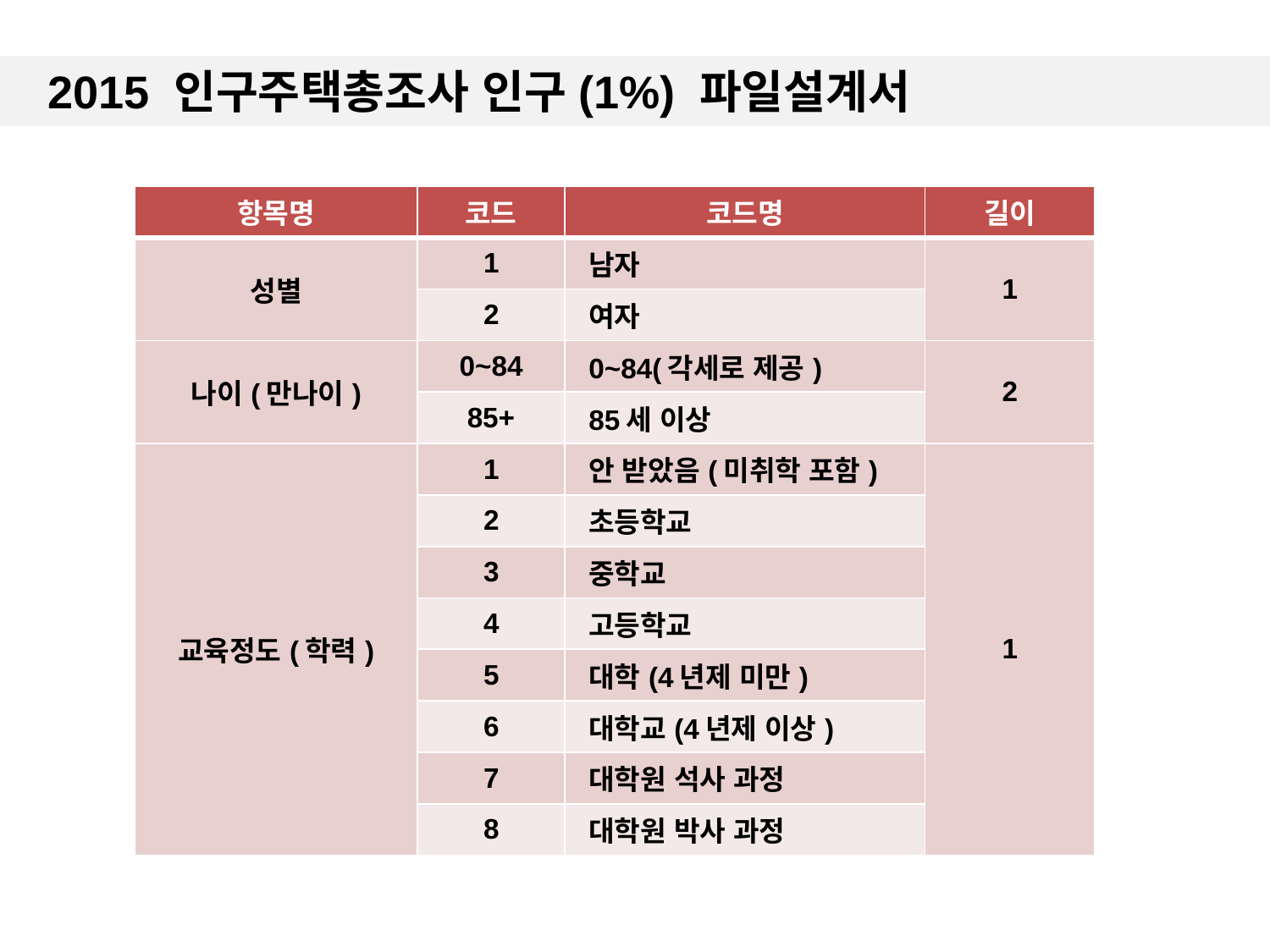

# 2015 인구주택총조사 인구(1%) 파일설계서
| 항목명 | 코드 | 코드명 | 길이 |
| --- | --- | --- | --- |
| 성별 | 1 | 남자 | 1 |
|  | 2 | 여자 |  |
| 나이(만나이) | 0~84 | 0~84(각세로 제공) | 2 |
|  | 85+ | 85세 이상 |  |
| 교육정도(학력) | 1 | 안 받았음(미취학 포함) | 1 |
|  | 2 | 초등학교 |  |
|  | 3 | 중학교 |  |
|  | 4 | 고등학교 |  |
|  | 5 | 대학(4년제 미만) |  |
|  | 6 | 대학교(4년제 이상) |  |
|  | 7 | 대학원 석사 과정 |  |
|  | 8 | 대학원 박사 과정 |  |